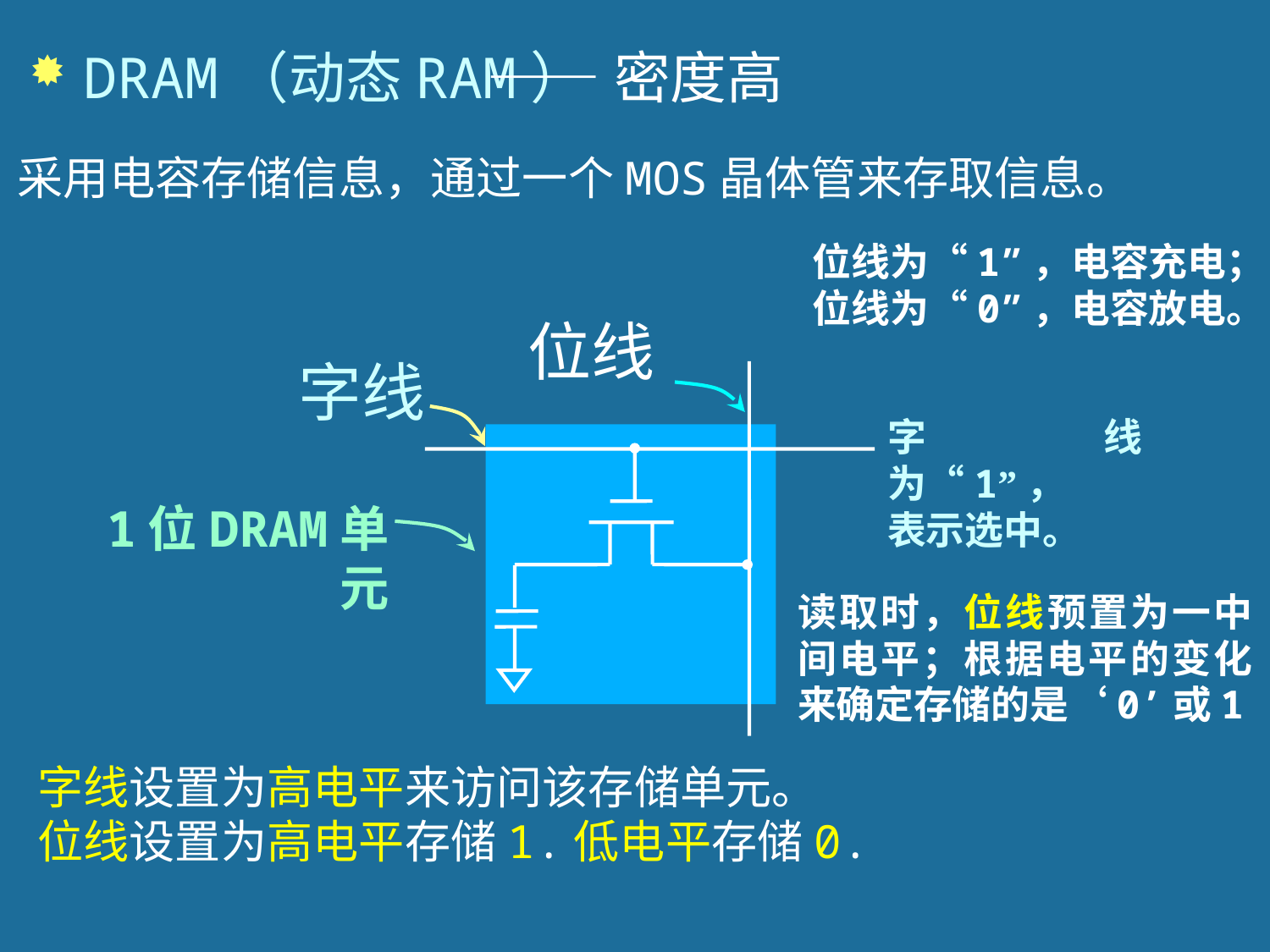

DRAM（动态RAM）
——密度高
采用电容存储信息，通过一个MOS晶体管来存取信息。
位线为“1”，电容充电；
位线为“0”，电容放电。
位线

字线

字线为“1”，
表示选中。
1位DRAM单元

读取时，位线预置为一中间电平；根据电平的变化来确定存储的是‘0’或1
字线设置为高电平来访问该存储单元。
位线设置为高电平存储1.低电平存储0.
20